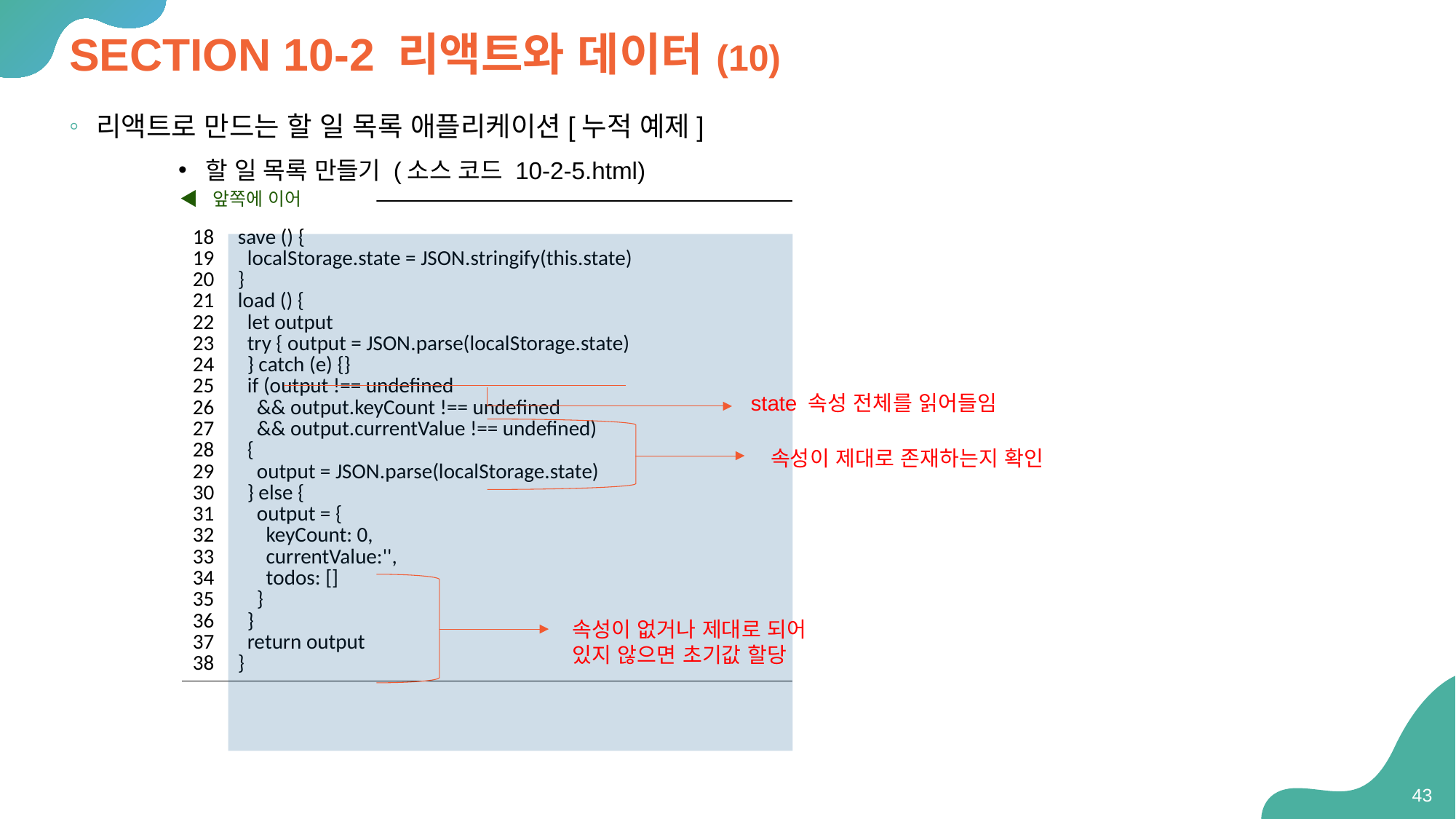

# SECTION 10-2 리액트와 데이터(10)
리액트로 만드는 할 일 목록 애플리케이션[누적 예제]
할 일 목록 만들기 (소스 코드 10-2-5.html)

◀  앞쪽에 이어
| 18 save () { 19 localStorage.state = JSON.stringify(this.state) 20 } 21 load () { 22 let output 23 try { output = JSON.parse(localStorage.state) 24 } catch (e) {} 25 if (output !== undefined 26 && output.keyCount !== undefined 27 && output.currentValue !== undefined) 28 { 29 output = JSON.parse(localStorage.state) 30 } else { 31 output = { 32 keyCount: 0, 33 currentValue:'', 34 todos: [] 35 } 36 } 37 return output 38 } |
| --- |

state 속성 전체를 읽어들임

속성이 제대로 존재하는지 확인

속성이 없거나 제대로 되어
있지 않으면 초기값 할당
43